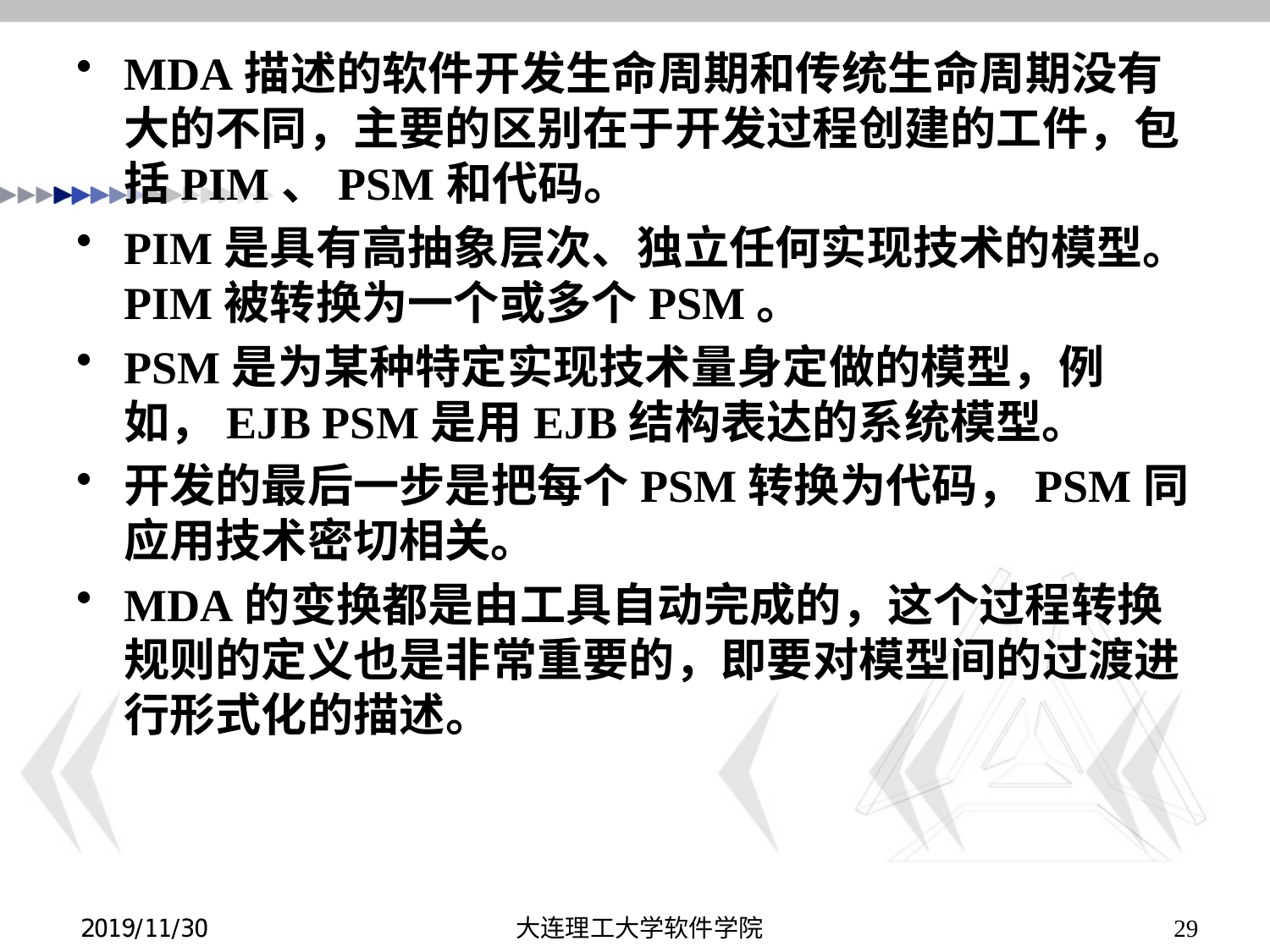

# MDA描述的软件开发生命周期和传统生命周期没有大的不同，主要的区别在于开发过程创建的工件，包括PIM、PSM和代码。
PIM是具有高抽象层次、独立任何实现技术的模型。PIM被转换为一个或多个PSM。
PSM是为某种特定实现技术量身定做的模型，例如，EJB PSM是用EJB结构表达的系统模型。
开发的最后一步是把每个PSM转换为代码，PSM同应用技术密切相关。
MDA的变换都是由工具自动完成的，这个过程转换规则的定义也是非常重要的，即要对模型间的过渡进行形式化的描述。

2019/11/30
大连理工大学软件学院
29